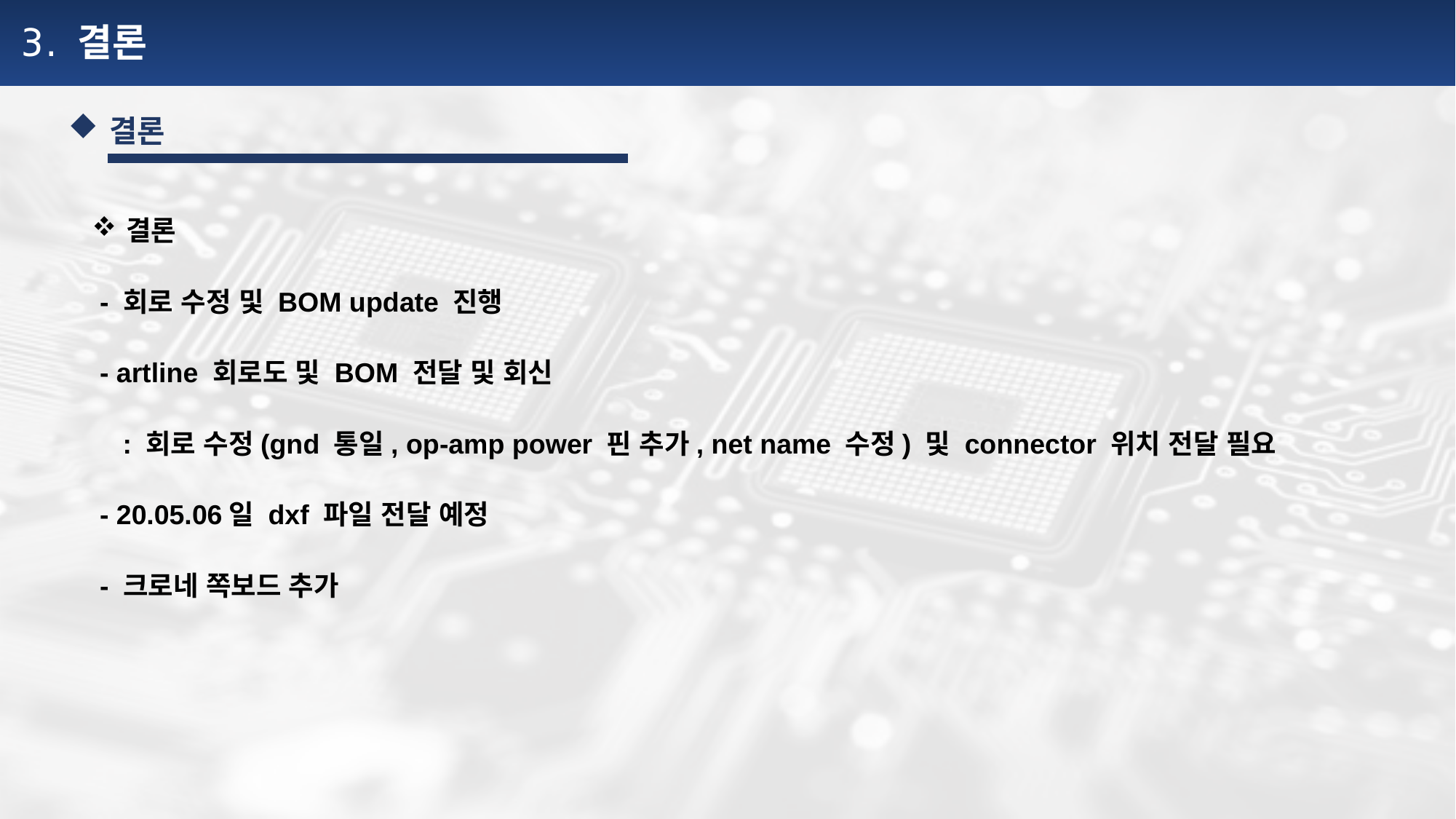

3. 결론
결론
결론
 - 회로 수정 및 BOM update 진행
 - artline 회로도 및 BOM 전달 및 회신
    : 회로 수정(gnd 통일, op-amp power 핀 추가, net name 수정) 및 connector 위치 전달 필요
 - 20.05.06일 dxf 파일 전달 예정
 - 크로네 쪽보드 추가